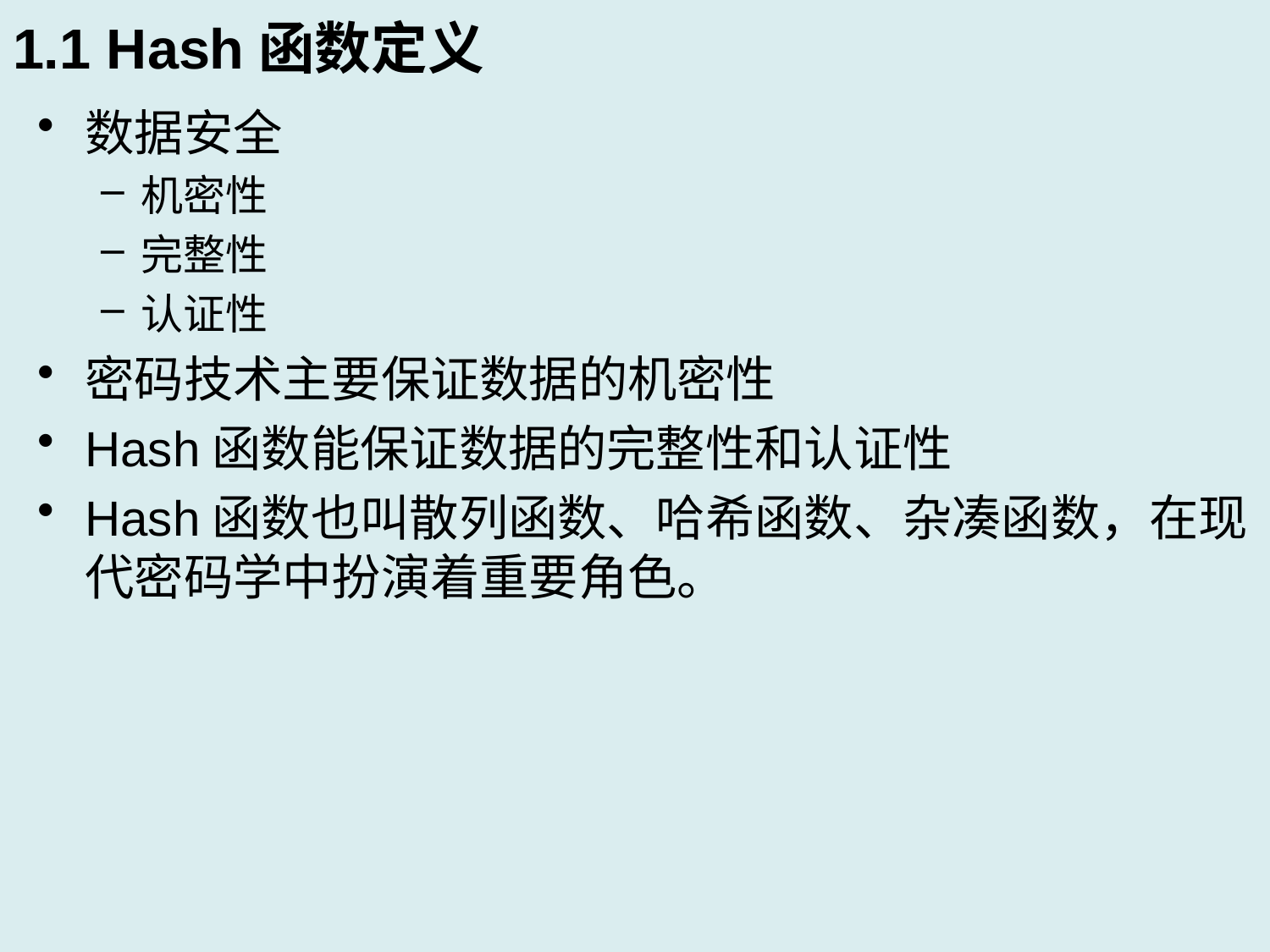

# 1.1 Hash函数定义
数据安全
机密性
完整性
认证性
密码技术主要保证数据的机密性
Hash函数能保证数据的完整性和认证性
Hash函数也叫散列函数、哈希函数、杂凑函数，在现代密码学中扮演着重要角色。